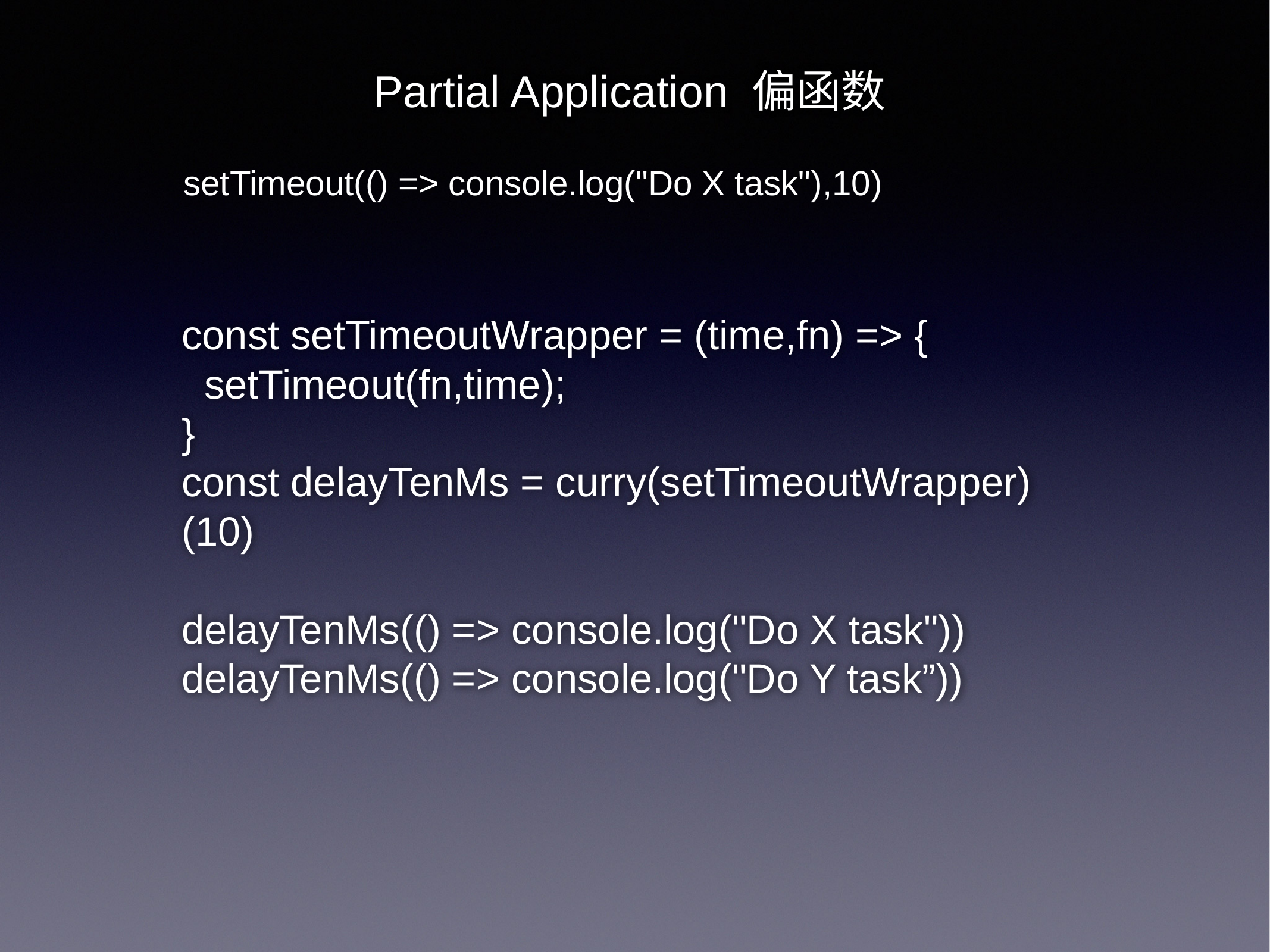

Partial Application 偏函数
setTimeout(() => console.log("Do X task"),10)
const setTimeoutWrapper = (time,fn) => {
  setTimeout(fn,time);
}
const delayTenMs = curry(setTimeoutWrapper)(10)

delayTenMs(() => console.log("Do X task"))
delayTenMs(() => console.log("Do Y task”))